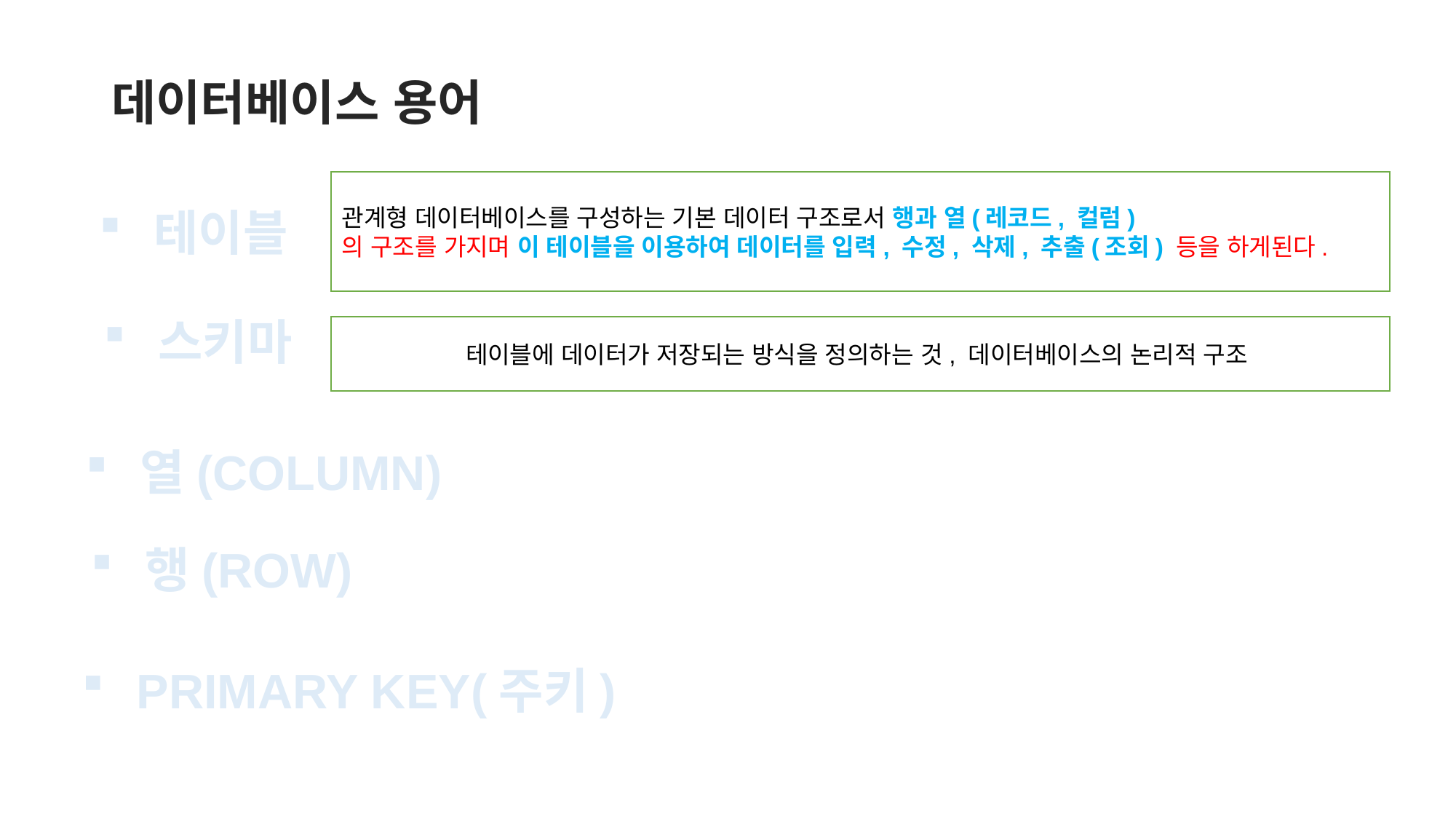

데이터베이스 용어
관계형 데이터베이스를 구성하는 기본 데이터 구조로서 행과 열(레코드, 컬럼)
의 구조를 가지며 이 테이블을 이용하여 데이터를 입력, 수정, 삭제, 추출(조회) 등을 하게된다.
테이블
스키마
테이블에 데이터가 저장되는 방식을 정의하는 것, 데이터베이스의 논리적 구조
열(COLUMN)
행(ROW)
PRIMARY KEY(주키)